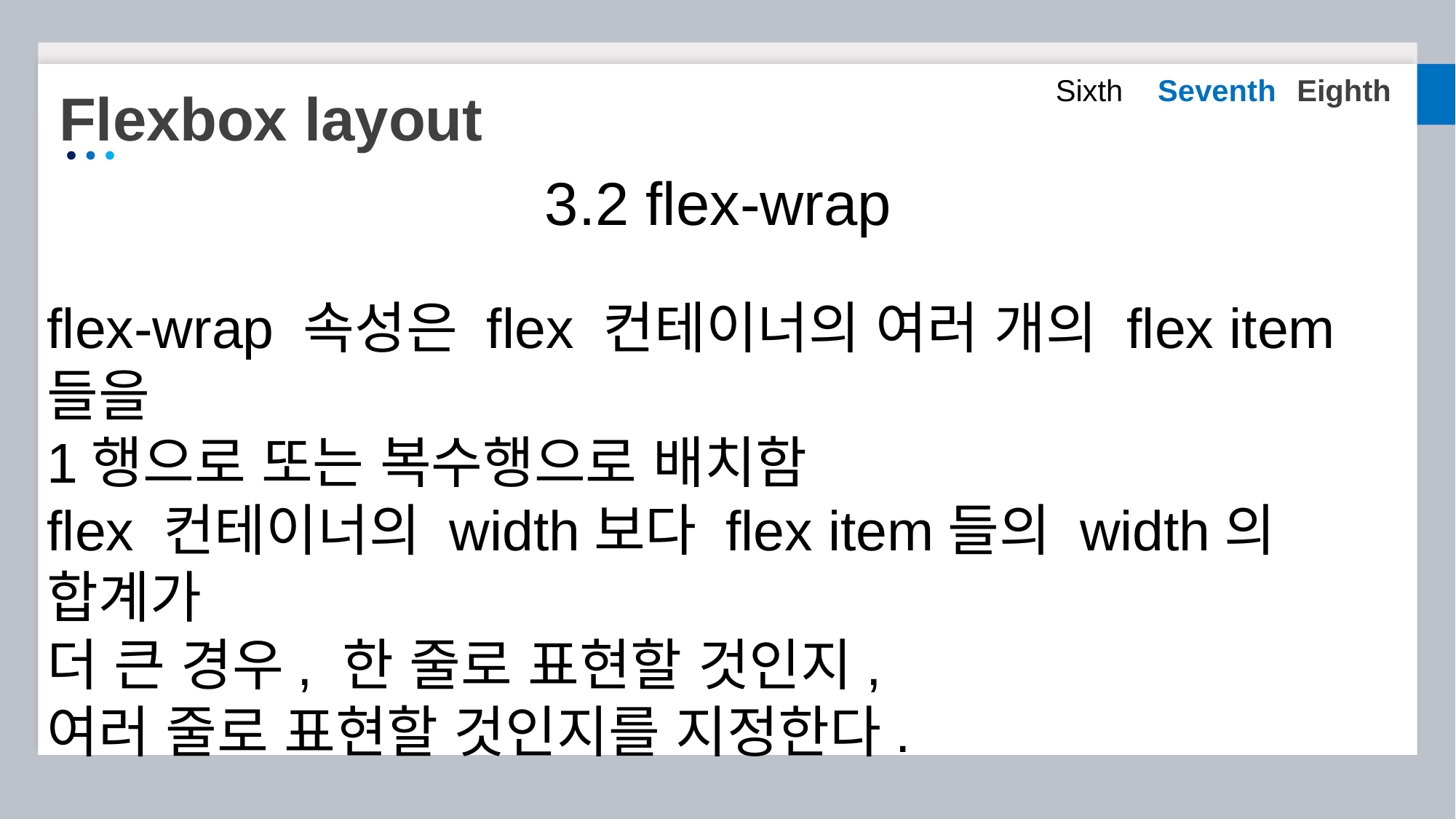

Sixth
Seventh
Eighth
Flexbox layout

3.2 flex-wrap
flex-wrap 속성은 flex 컨테이너의 여러 개의 flex item들을
1행으로 또는 복수행으로 배치함
flex 컨테이너의 width보다 flex item들의 width의 합계가
더 큰 경우, 한 줄로 표현할 것인지,
여러 줄로 표현할 것인지를 지정한다.